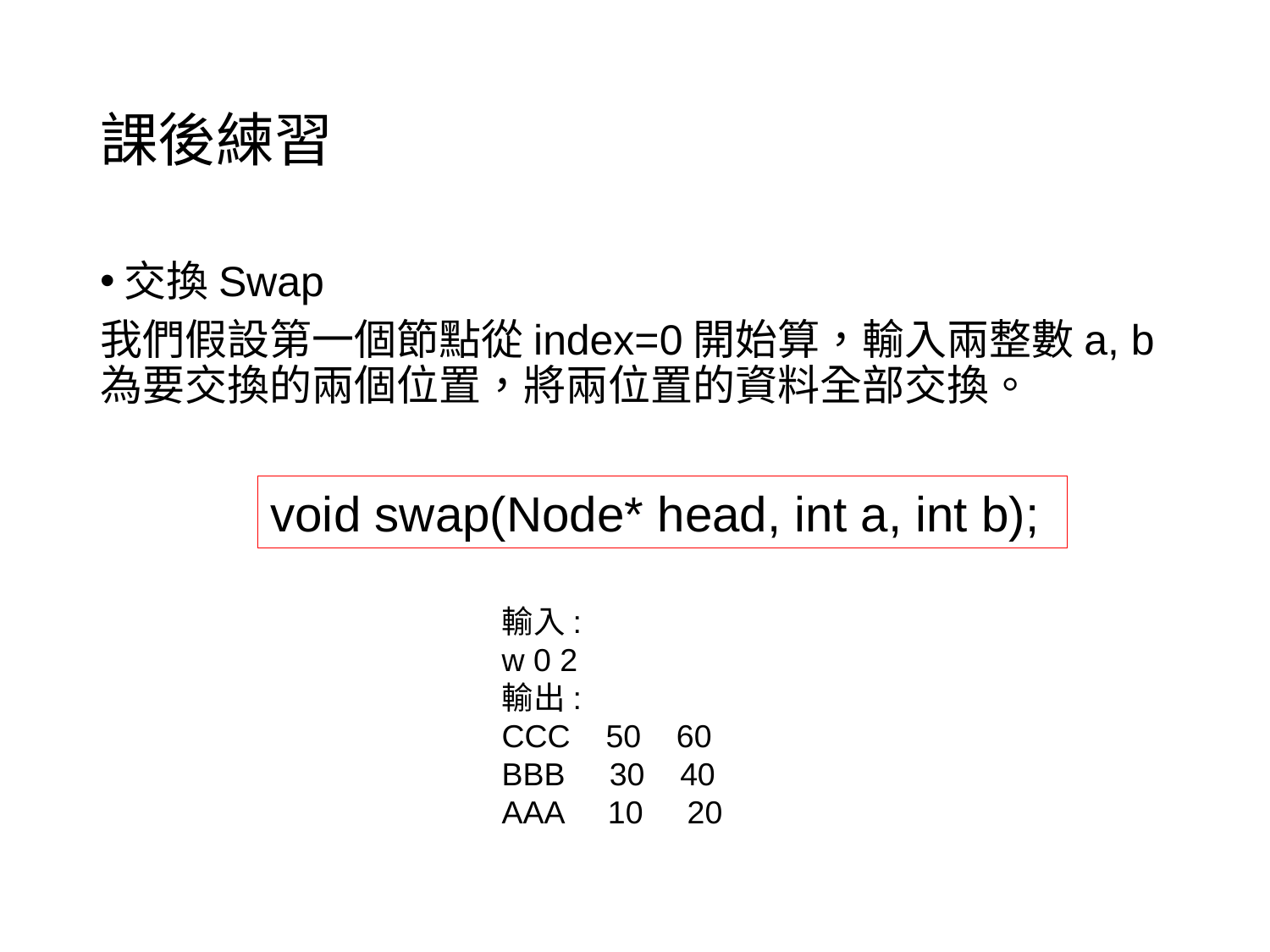

# 課後練習
交換Swap
我們假設第一個節點從index=0開始算，輸入兩整數a, b為要交換的兩個位置，將兩位置的資料全部交換。
void swap(Node* head, int a, int b);
輸入:
w 0 2
輸出:
CCC    50    60
BBB     30    40
AAA     10     20